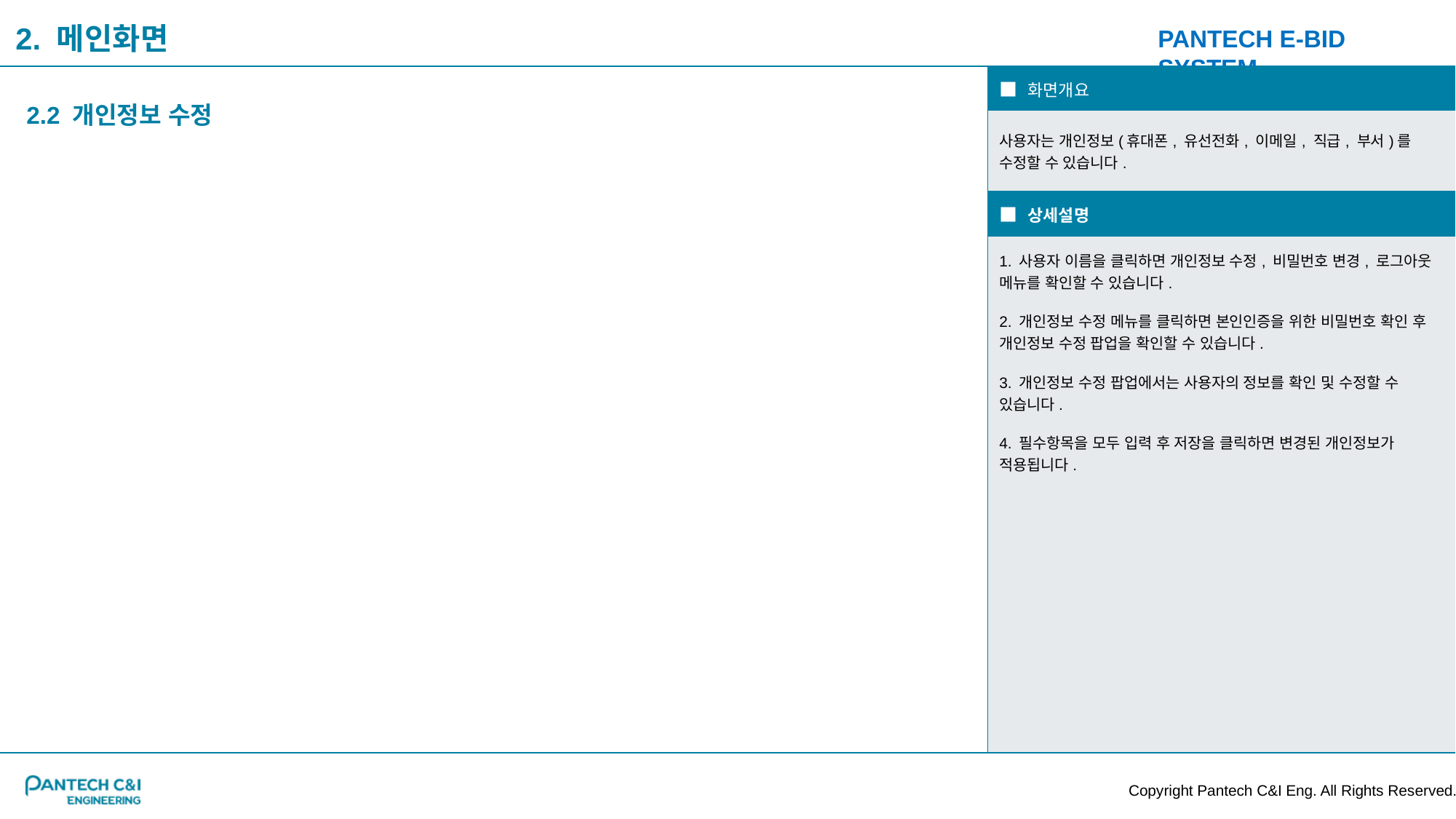

2. 메인화면
| ■ 화면개요 |
| --- |
| 사용자는 개인정보(휴대폰, 유선전화, 이메일, 직급, 부서)를 수정할 수 있습니다. |
| ■ 상세설명 |
| 1. 사용자 이름을 클릭하면 개인정보 수정, 비밀번호 변경, 로그아웃 메뉴를 확인할 수 있습니다. 2. 개인정보 수정 메뉴를 클릭하면 본인인증을 위한 비밀번호 확인 후 개인정보 수정 팝업을 확인할 수 있습니다. 3. 개인정보 수정 팝업에서는 사용자의 정보를 확인 및 수정할 수 있습니다. 4. 필수항목을 모두 입력 후 저장을 클릭하면 변경된 개인정보가 적용됩니다. |
2.2 개인정보 수정